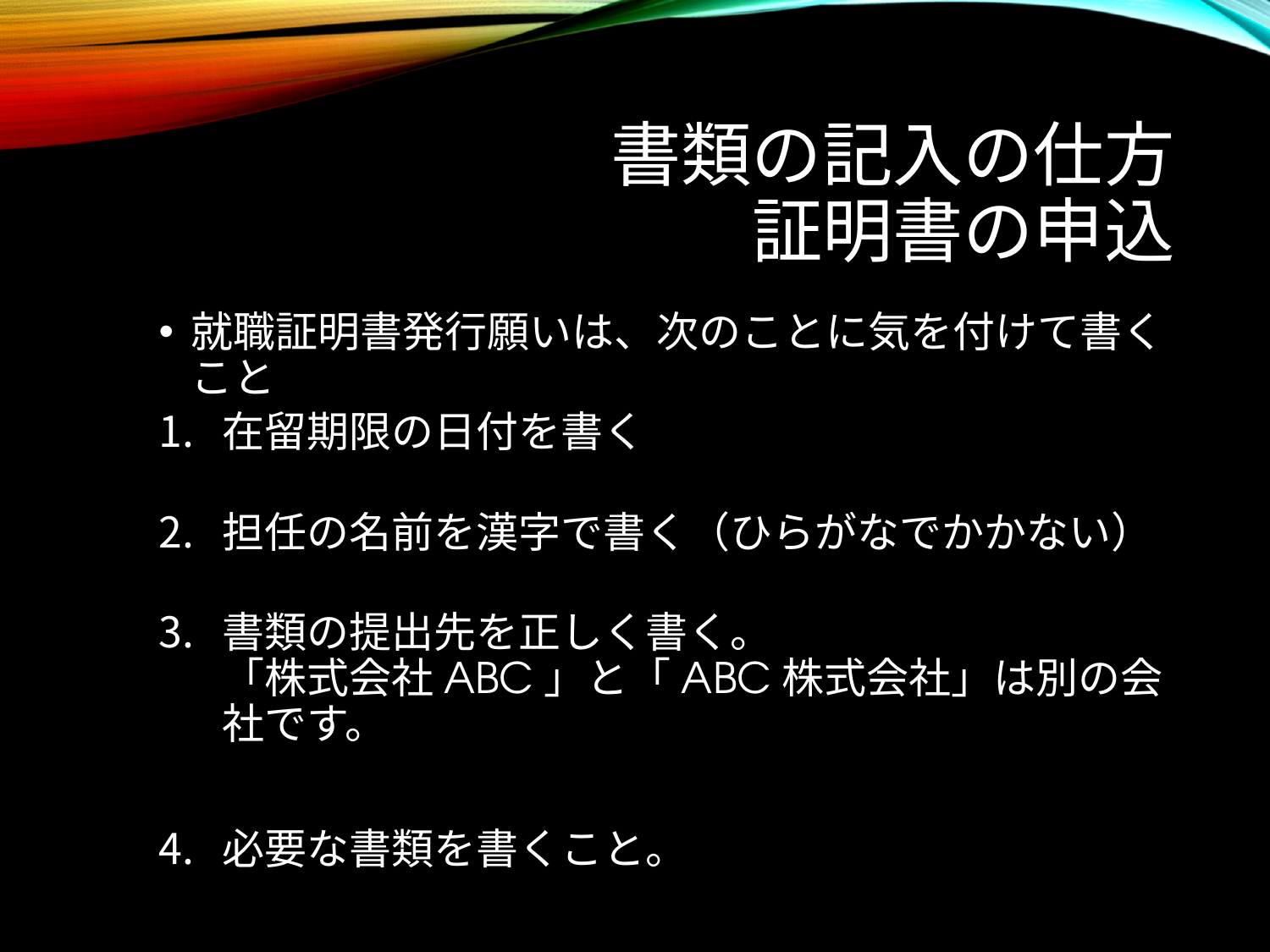

# 書類の記入の仕方 証明書の申込
就職証明書発行願いは、次のことに気を付けて書くこと
在留期限の日付を書く
担任の名前を漢字で書く（ひらがなでかかない）
書類の提出先を正しく書く。
「株式会社ABC」と「ABC株式会社」は別の会社です。

必要な書類を書くこと。